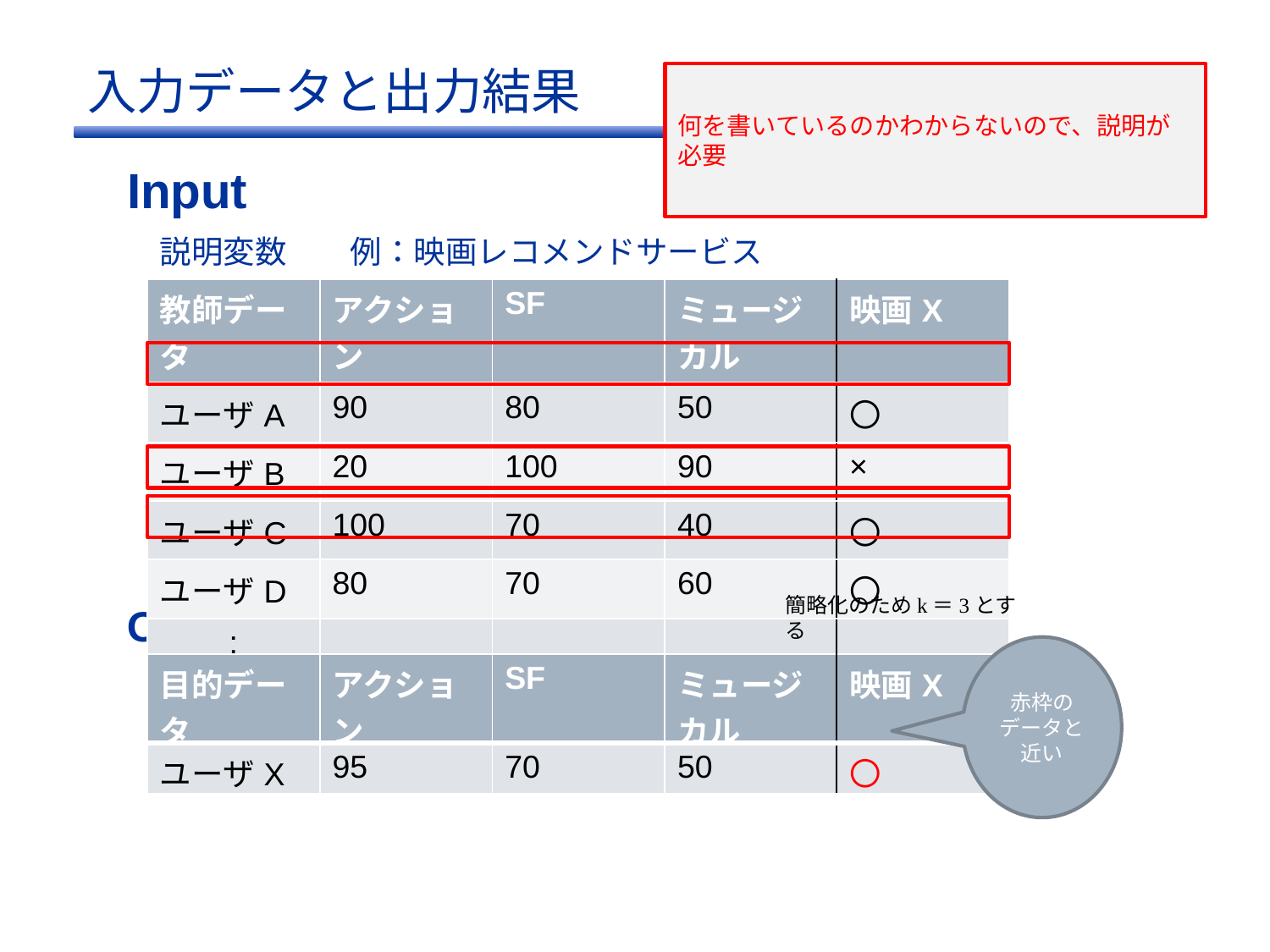

何を書いているのかわからないので、説明が必要
# 入力データと出力結果
Input
説明変数　　例：映画レコメンドサービス
| 教師データ | アクション | SF | ミュージカル | 映画X |
| --- | --- | --- | --- | --- |
| ユーザA | 90 | 80 | 50 | 〇 |
| ユーザB | 20 | 100 | 90 | × |
| ユーザC | 100 | 70 | 40 | 〇 |
| ユーザD | 80 | 70 | 60 | 〇 |
| : |  |  |  |  |

簡略化のためk＝3とする
Output
赤枠のデータと近い
| 目的データ | アクション | SF | ミュージカル | 映画X |
| --- | --- | --- | --- | --- |
| ユーザX | 95 | 70 | 50 | 〇 |